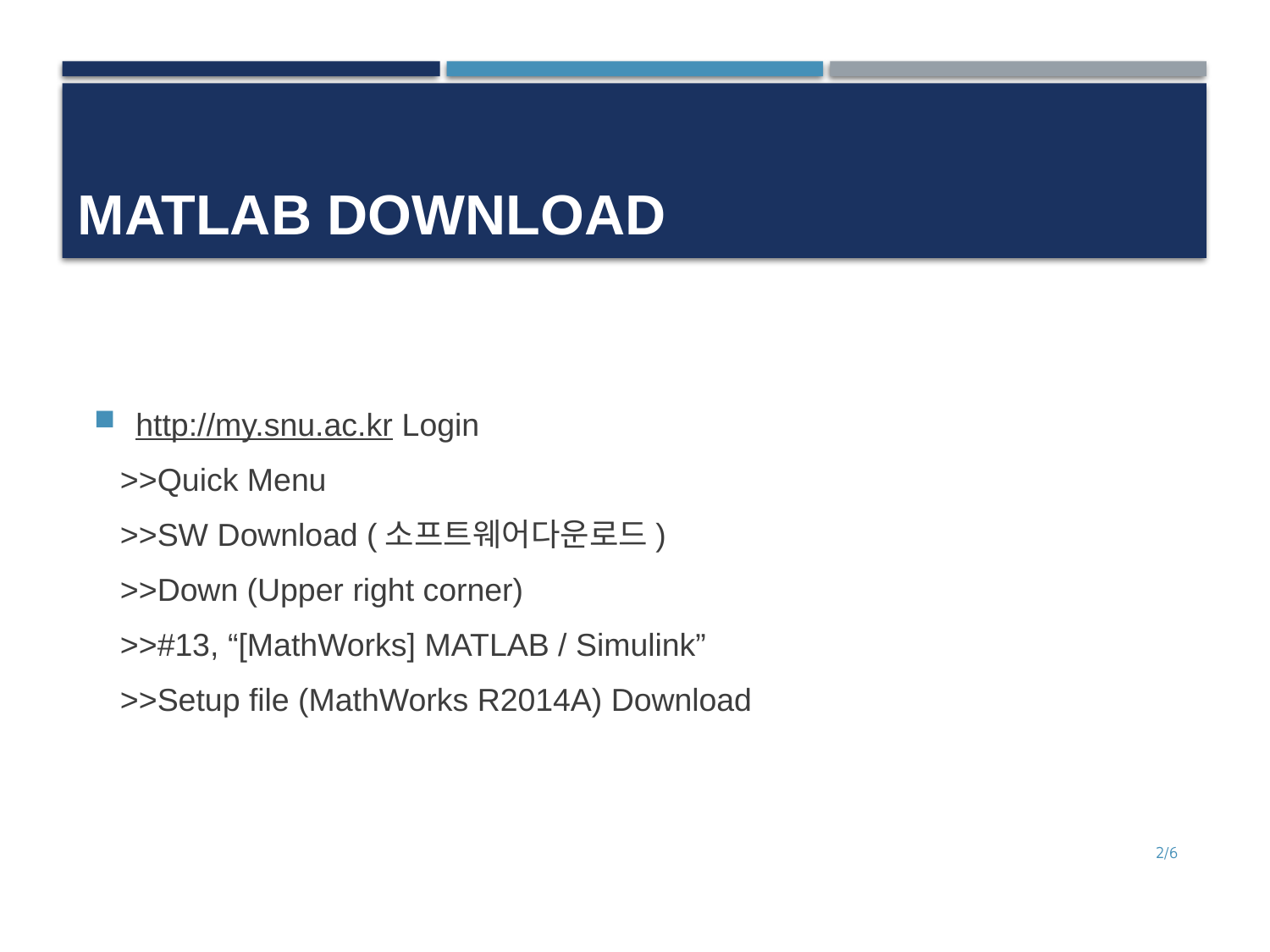

# MATLAB Download
http://my.snu.ac.kr Login
   >>Quick Menu
   >>SW Download (소프트웨어다운로드)
   >>Down (Upper right corner)
   >>#13, “[MathWorks] MATLAB / Simulink”
   >>Setup file (MathWorks R2014A) Download
2/6